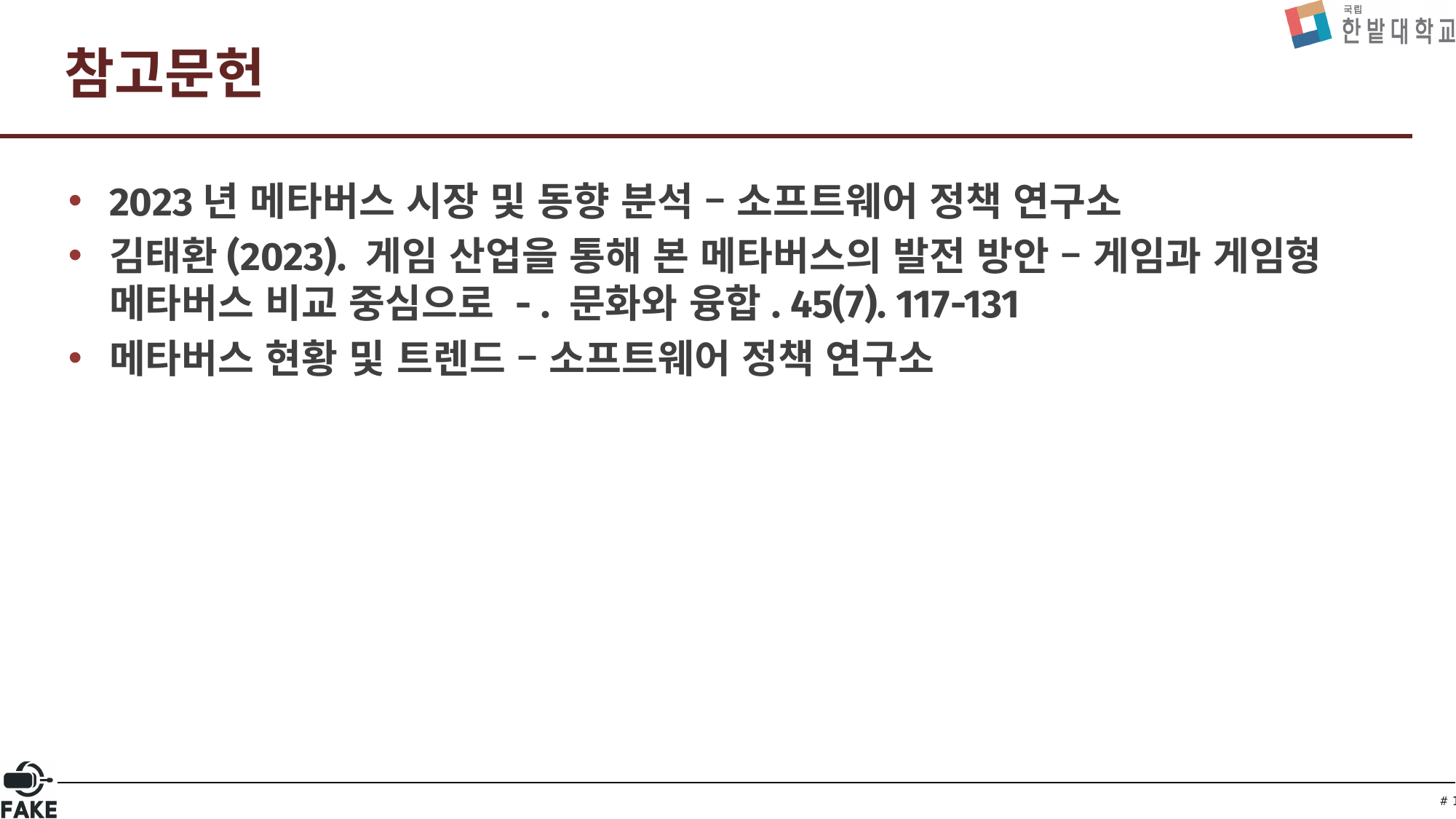

# 참고문헌
2023년 메타버스 시장 및 동향 분석 – 소프트웨어 정책 연구소
김태환(2023). 게임 산업을 통해 본 메타버스의 발전 방안 – 게임과 게임형 메타버스 비교 중심으로 - . 문화와 융합. 45(7). 117-131
메타버스 현황 및 트렌드 – 소프트웨어 정책 연구소